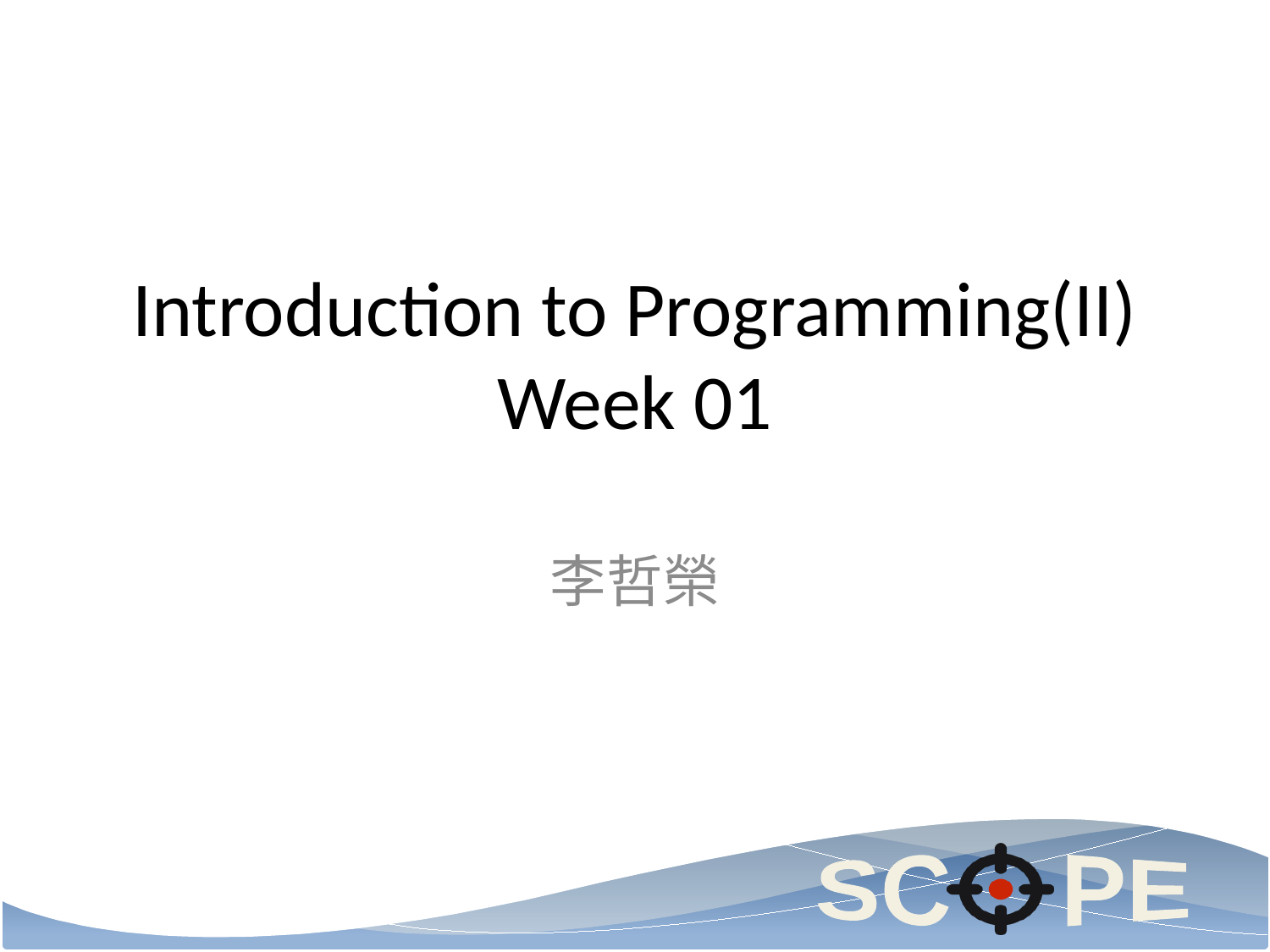

# Introduction to Programming(II) Week 01
李哲榮